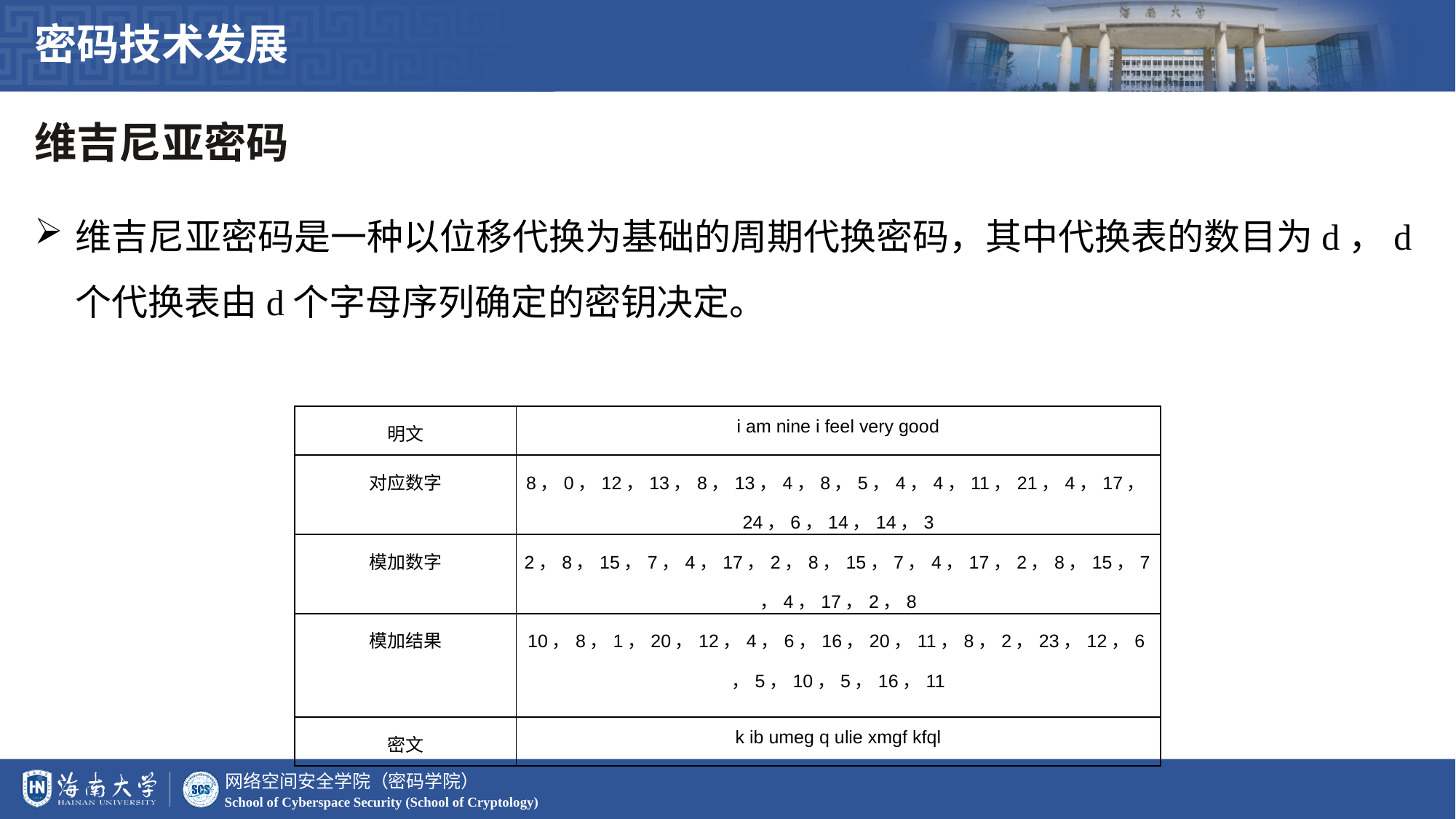

密码技术发展
维吉尼亚密码
维吉尼亚密码是一种以位移代换为基础的周期代换密码，其中代换表的数目为d，d个代换表由d个字母序列确定的密钥决定。
| 明文 | i am nine i feel very good |
| --- | --- |
| 对应数字 | 8，0，12，13，8，13，4，8，5，4，4，11，21，4，17，24，6，14，14，3 |
| 模加数字 | 2，8，15，7，4，17，2，8，15，7，4，17，2，8，15，7，4，17，2，8 |
| 模加结果 | 10，8，1，20，12，4，6，16，20，11，8，2，23，12，6，5，10，5，16，11 |
| 密文 | k ib umeg q ulie xmgf kfql |
43